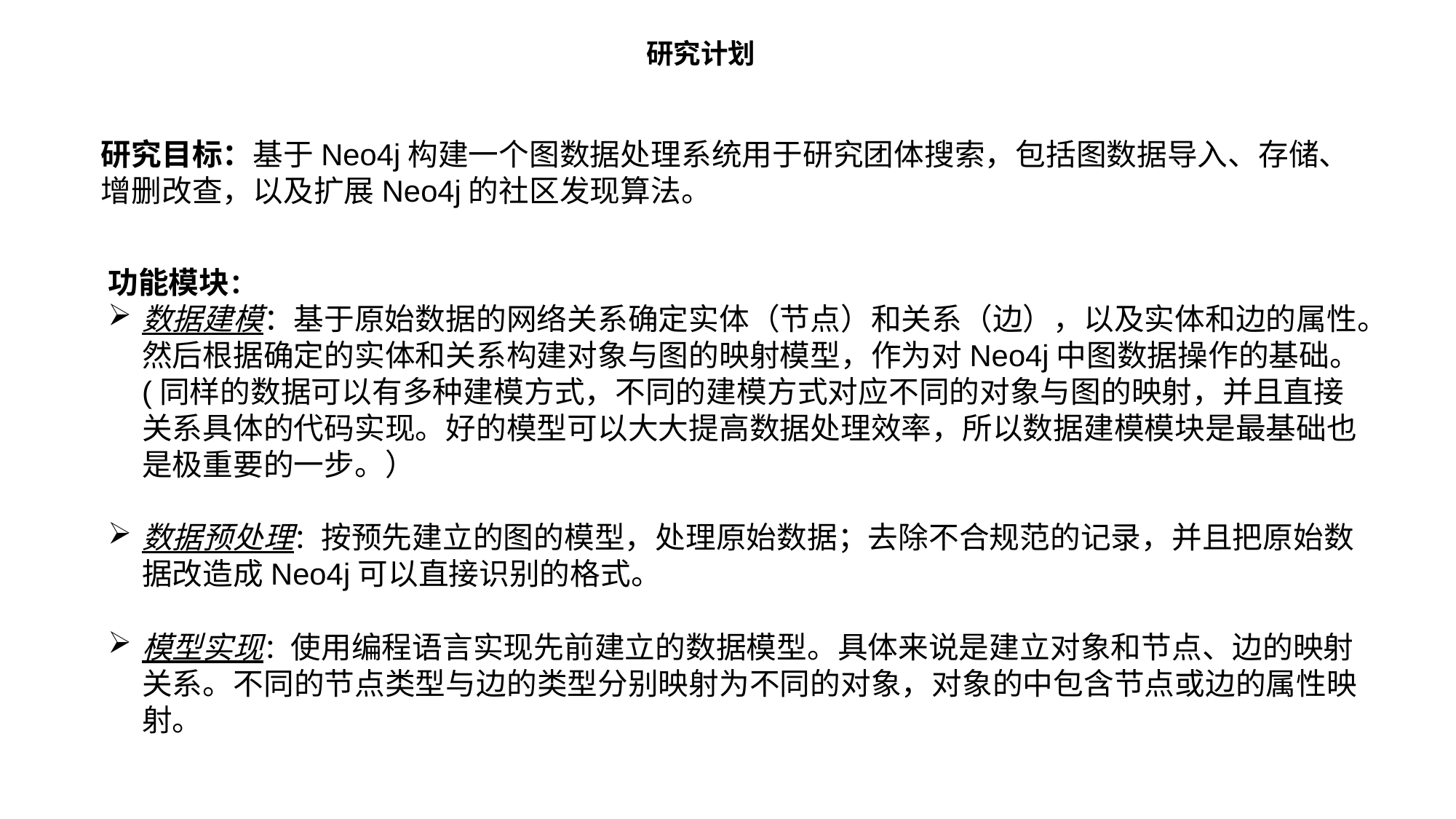

研究计划
研究目标：基于Neo4j构建一个图数据处理系统用于研究团体搜索，包括图数据导入、存储、增删改查，以及扩展Neo4j的社区发现算法。

功能模块：
数据建模：基于原始数据的网络关系确定实体（节点）和关系（边），以及实体和边的属性。然后根据确定的实体和关系构建对象与图的映射模型，作为对Neo4j中图数据操作的基础。(同样的数据可以有多种建模方式，不同的建模方式对应不同的对象与图的映射，并且直接关系具体的代码实现。好的模型可以大大提高数据处理效率，所以数据建模模块是最基础也是极重要的一步。）

数据预处理：按预先建立的图的模型，处理原始数据；去除不合规范的记录，并且把原始数据改造成Neo4j可以直接识别的格式。

模型实现：使用编程语言实现先前建立的数据模型。具体来说是建立对象和节点、边的映射关系。不同的节点类型与边的类型分别映射为不同的对象，对象的中包含节点或边的属性映射。